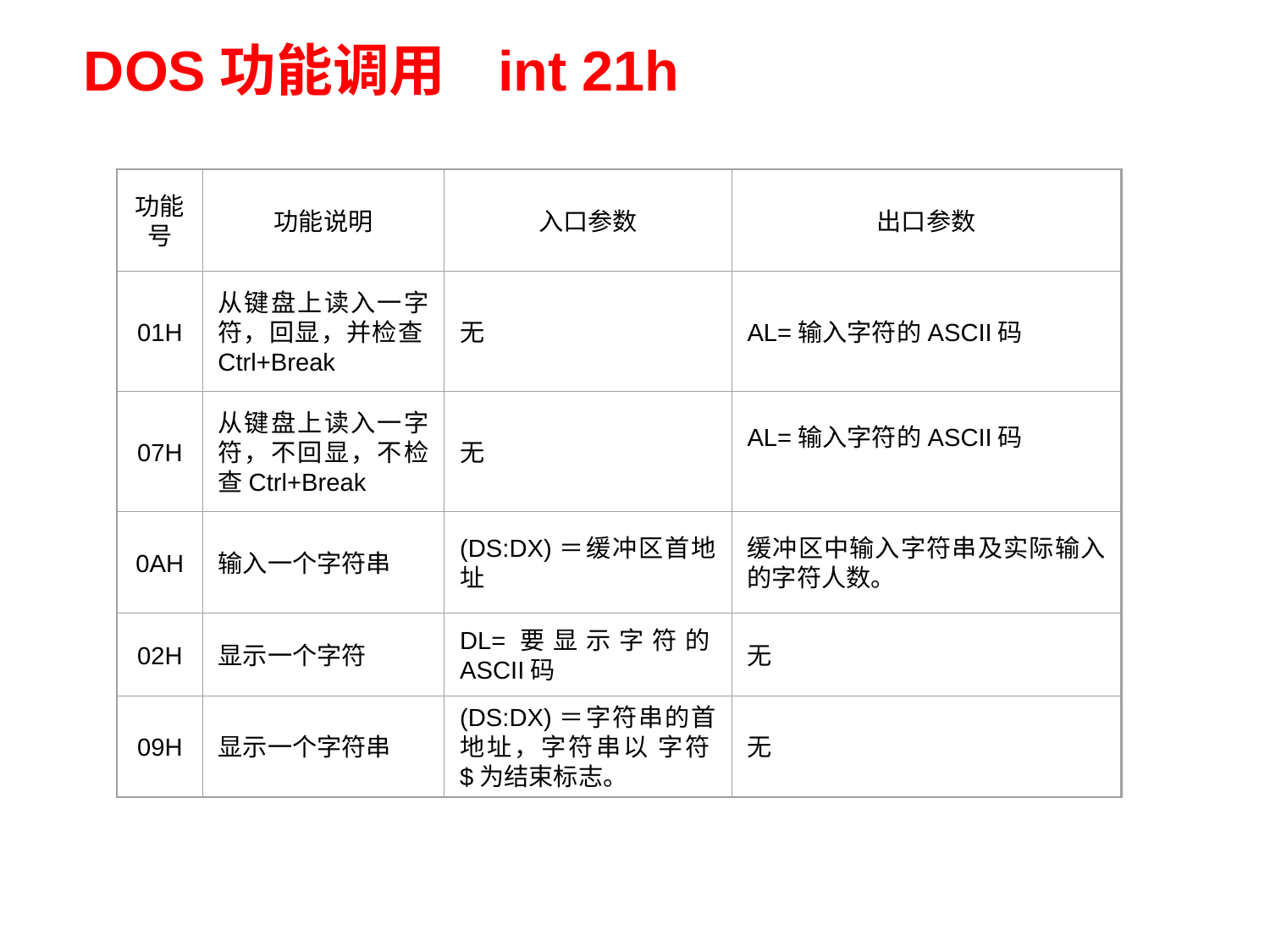

DOS功能调用   int 21h

功能号

功能说明

入口参数

出口参数

01H

从键盘上读入一字符，回显，并检查Ctrl+Break

无

AL=输入字符的ASCII码

07H

从键盘上读入一字符，不回显，不检查Ctrl+Break

无

AL=输入字符的ASCII码

0AH

输入一个字符串

(DS:DX)＝缓冲区首地址

缓冲区中输入字符串及实际输入的字符人数。

02H

显示一个字符

DL=要显示字符的ASCII码

无

09H

显示一个字符串

(DS:DX)＝字符串的首地址，字符串以 字符$为结束标志。

无

58